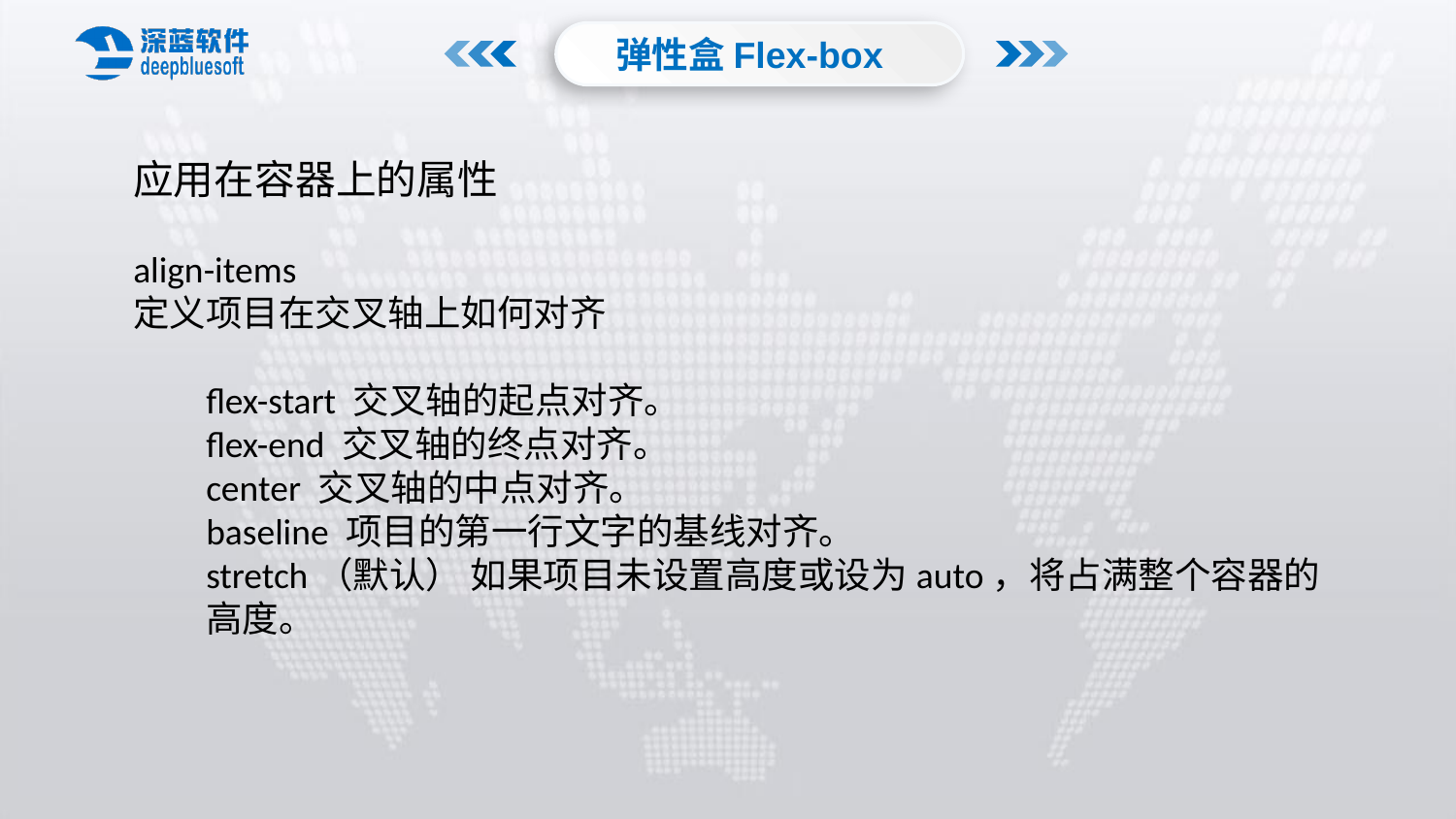

弹性盒Flex-box

应用在容器上的属性

align-items
定义项目在交叉轴上如何对齐

flex-start 交叉轴的起点对齐。
flex-end 交叉轴的终点对齐。
center 交叉轴的中点对齐。
baseline 项目的第一行文字的基线对齐。
stretch（默认） 如果项目未设置高度或设为auto，将占满整个容器的高度。